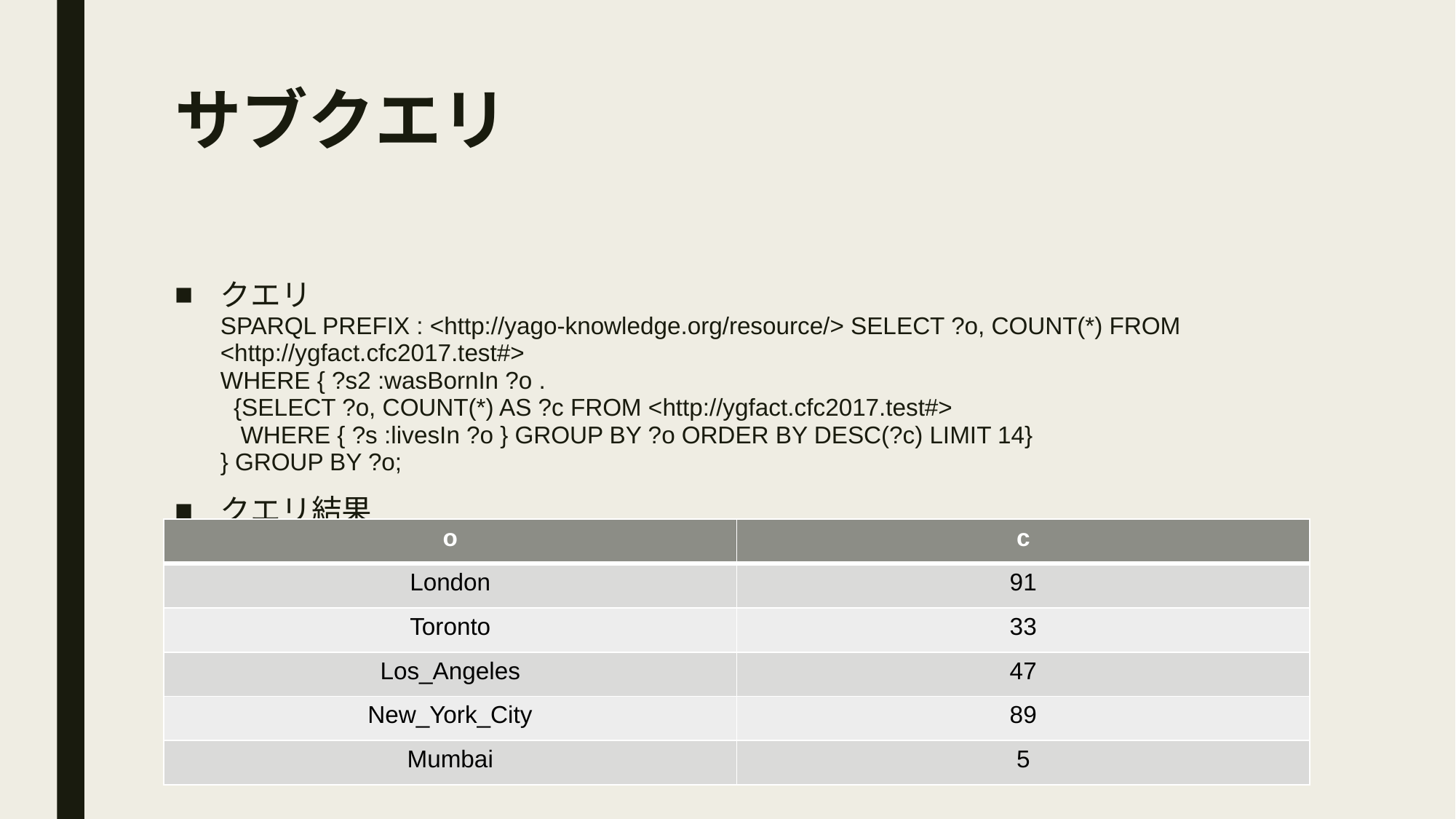

# サブクエリ
クエリ
SPARQL PREFIX : <http://yago-knowledge.org/resource/> SELECT ?o, COUNT(*) FROM <http://ygfact.cfc2017.test#>
WHERE { ?s2 :wasBornIn ?o .
  {SELECT ?o, COUNT(*) AS ?c FROM <http://ygfact.cfc2017.test#>
   WHERE { ?s :livesIn ?o } GROUP BY ?o ORDER BY DESC(?c) LIMIT 14}
} GROUP BY ?o;
クエリ結果
| o | c |
| --- | --- |
| London | 91 |
| Toronto | 33 |
| Los\_Angeles | 47 |
| New\_York\_City | 89 |
| Mumbai | 5 |